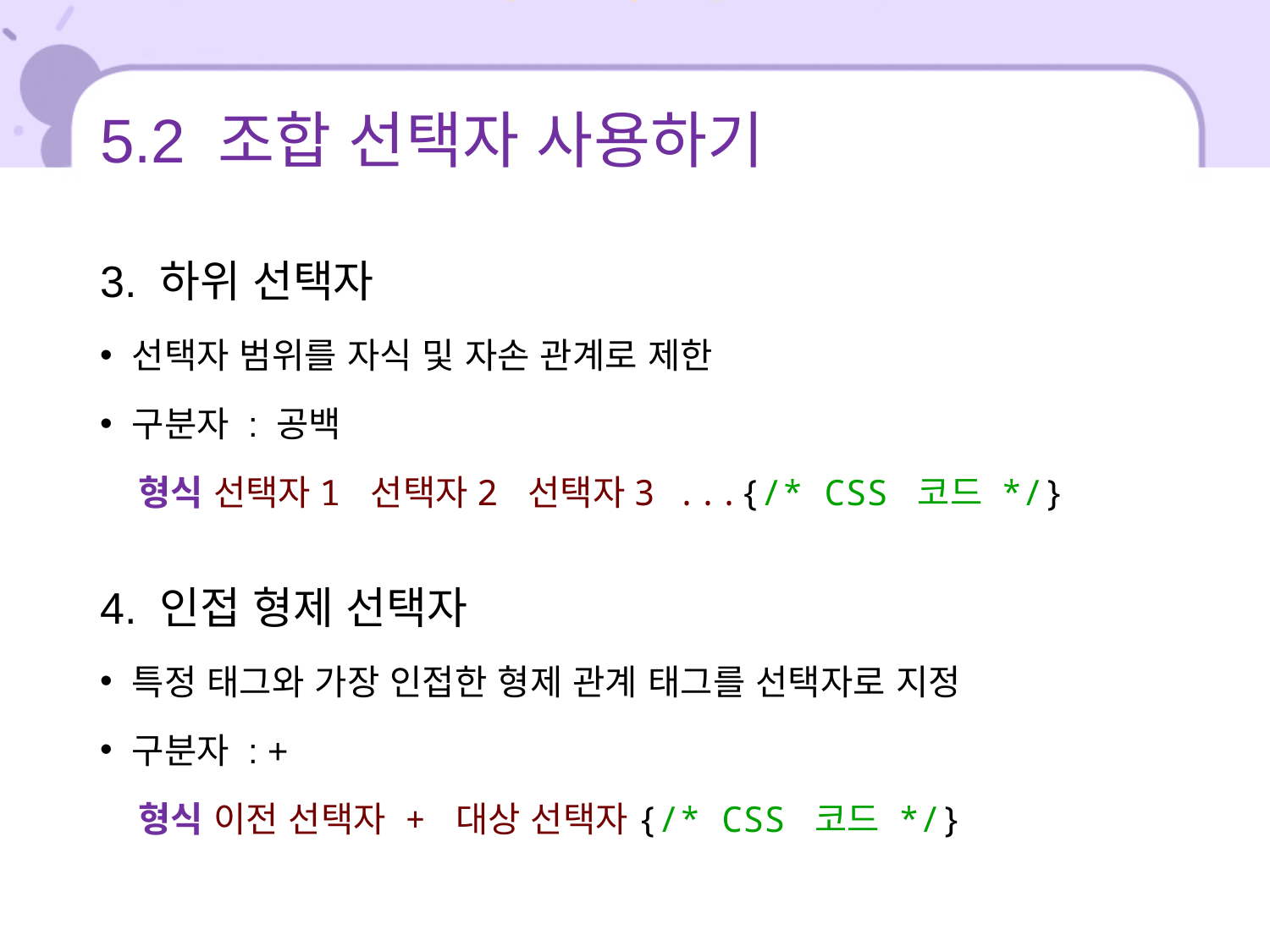

# 5.2 조합 선택자 사용하기
3. 하위 선택자
선택자 범위를 자식 및 자손 관계로 제한
구분자 : 공백
   형식 선택자1 선택자2 선택자3 ...{/* CSS 코드 */}

4. 인접 형제 선택자
특정 태그와 가장 인접한 형제 관계 태그를 선택자로 지정
구분자 : +
   형식 이전 선택자 + 대상 선택자{/* CSS 코드 */}